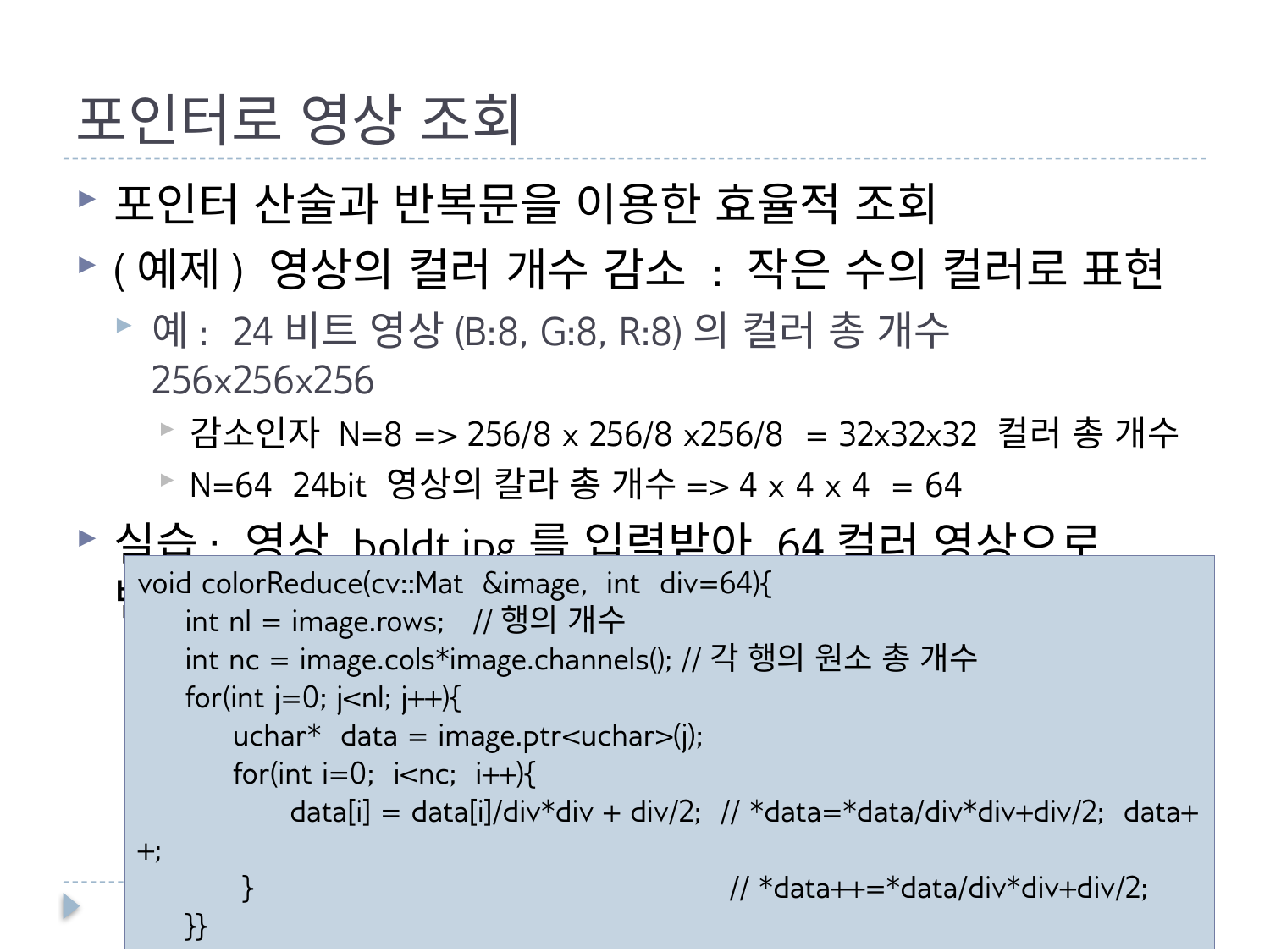

# 포인터로 영상 조회
포인터 산술과 반복문을 이용한 효율적 조회
(예제) 영상의 컬러 개수 감소 : 작은 수의 컬러로 표현
예:  24비트 영상(B:8, G:8, R:8)의 컬러 총 개수 256x256x256
감소인자 N=8 => 256/8 x 256/8 x256/8  = 32x32x32 컬러 총 개수
N=64  24bit 영상의 칼라 총 개수=> 4 x 4 x 4  = 64
실습: 영상 boldt.jpg를 입력받아 64컬러 영상으로 변환

void colorReduce(cv::Mat  &image,  int  div=64){
     int nl = image.rows;   //행의 개수
     int nc = image.cols*image.channels(); //각 행의 원소 총 개수
     for(int j=0; j<nl; j++){
          uchar*  data = image.ptr<uchar>(j);
          for(int i=0;  i<nc;  i++){
                data[i] = data[i]/div*div + div/2;  // *data=*data/div*div+div/2;  data++;
           }                                                  // *data++=*data/div*div+div/2;
     }}